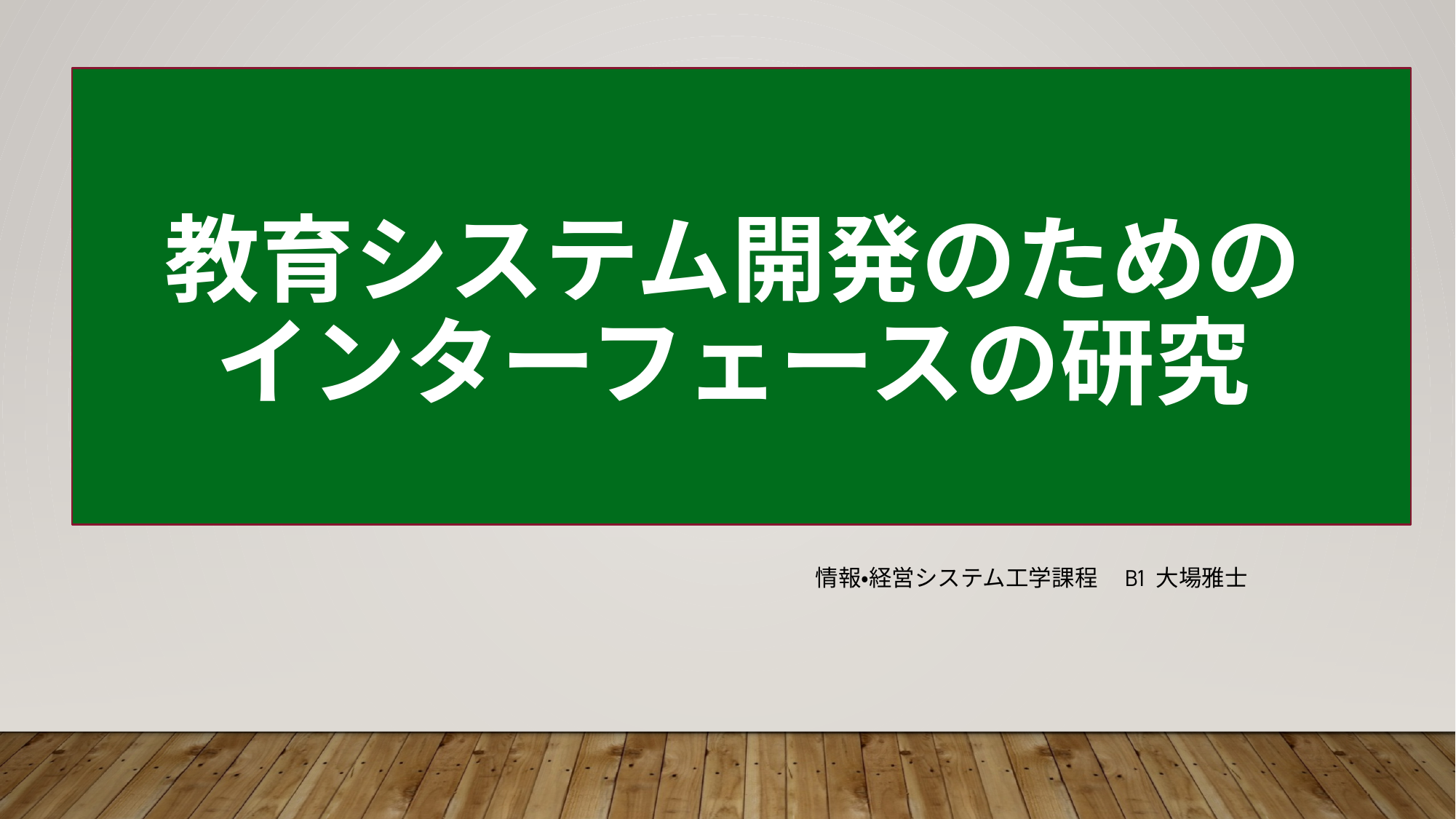

# 教育システム開発のための インターフェースの研究
情報・経営システム工学課程　B1 大場雅士